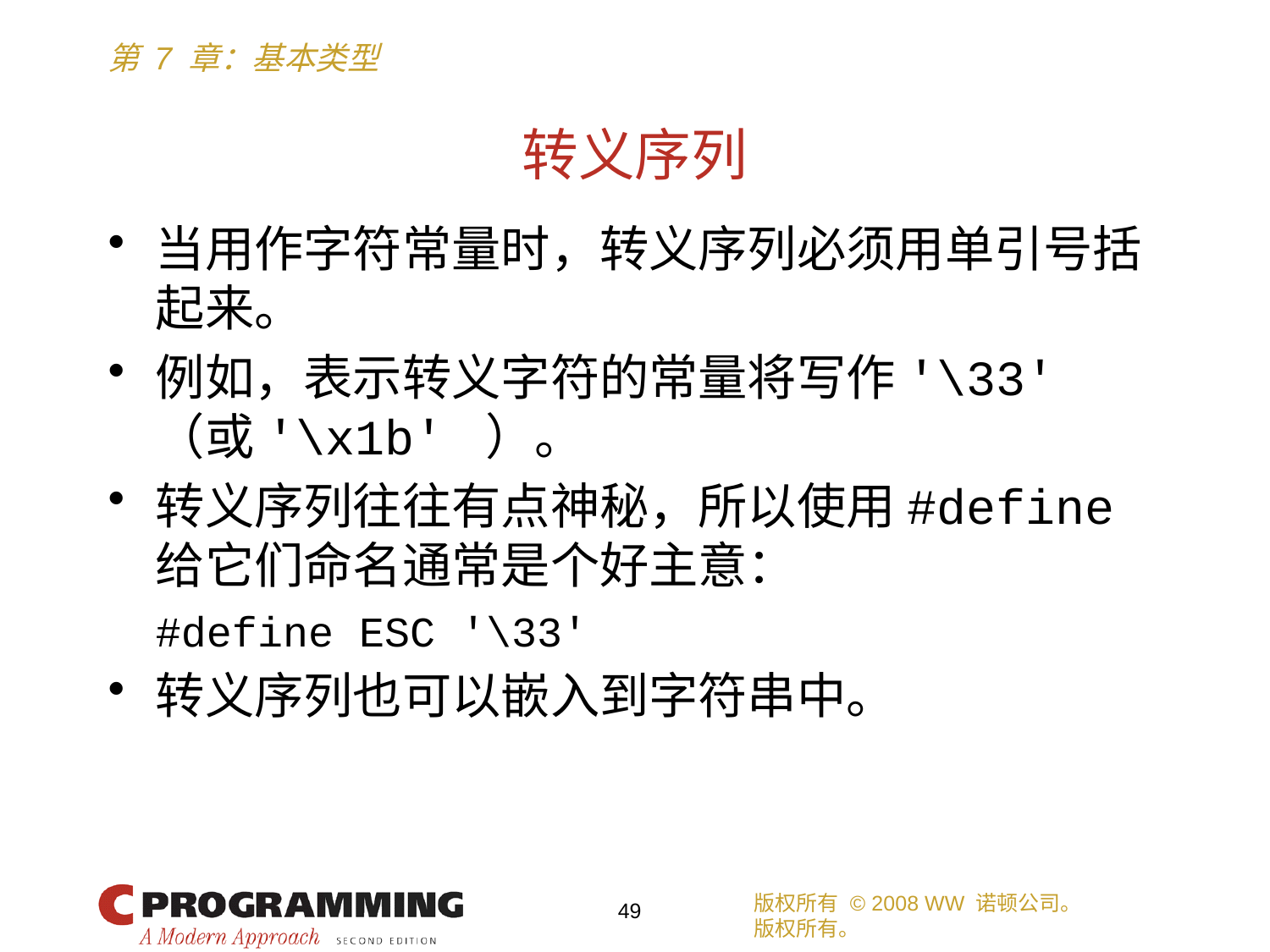

# 转义序列
当用作字符常量时，转义序列必须用单引号括起来。
例如，表示转义字符的常量将写作'\33' （或'\x1b' ）。
转义序列往往有点神秘，所以使用#define给它们命名通常是个好主意：
	#define ESC '\33'
转义序列也可以嵌入到字符串中。

版权所有 © 2008 WW 诺顿公司。
版权所有。
49